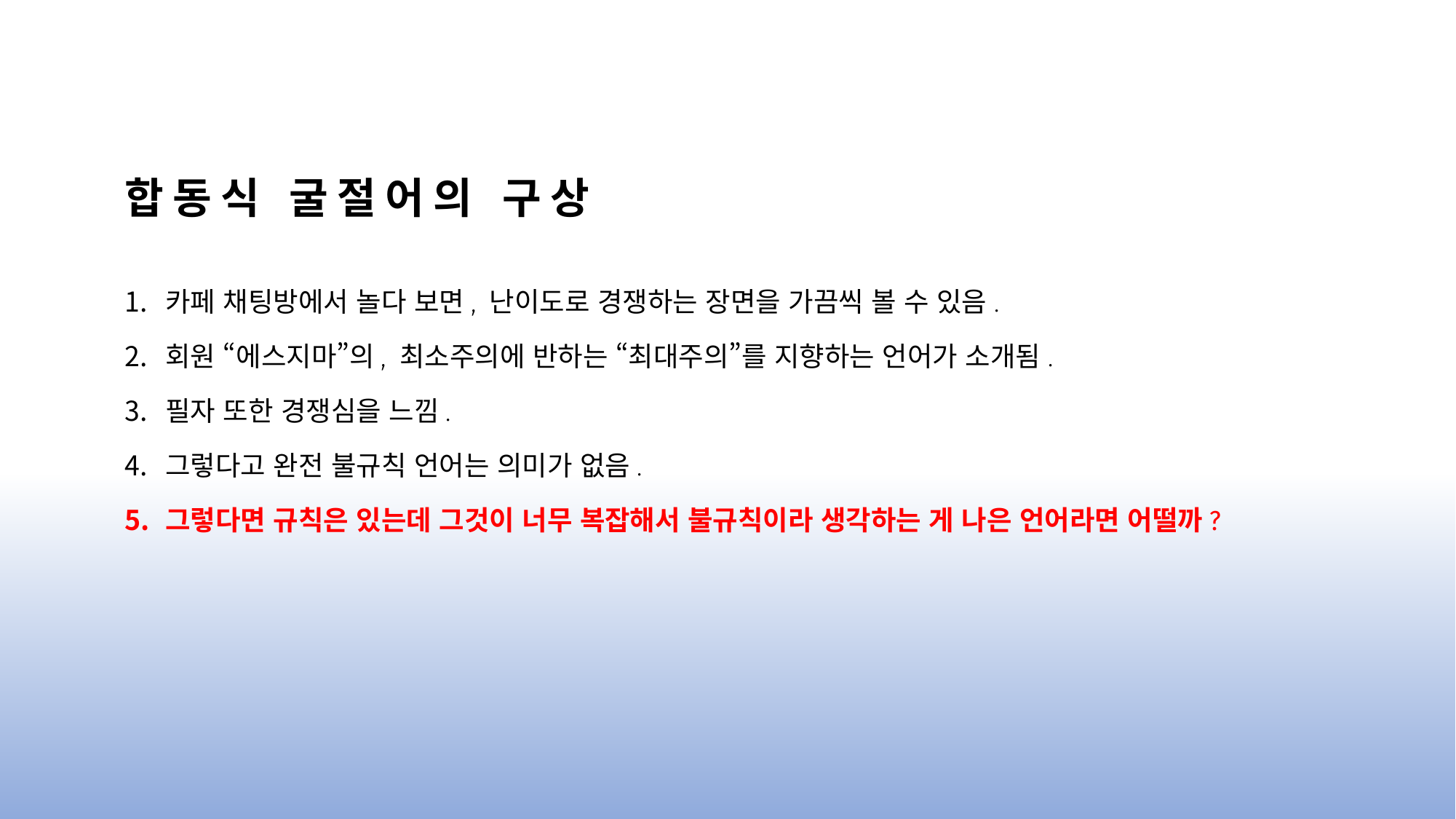

# 합동식 굴절어의 구상
카페 채팅방에서 놀다 보면, 난이도로 경쟁하는 장면을 가끔씩 볼 수 있음.
회원 “에스지마”의, 최소주의에 반하는 “최대주의”를 지향하는 언어가 소개됨.
필자 또한 경쟁심을 느낌.
그렇다고 완전 불규칙 언어는 의미가 없음.
그렇다면 규칙은 있는데 그것이 너무 복잡해서 불규칙이라 생각하는 게 나은 언어라면 어떨까?